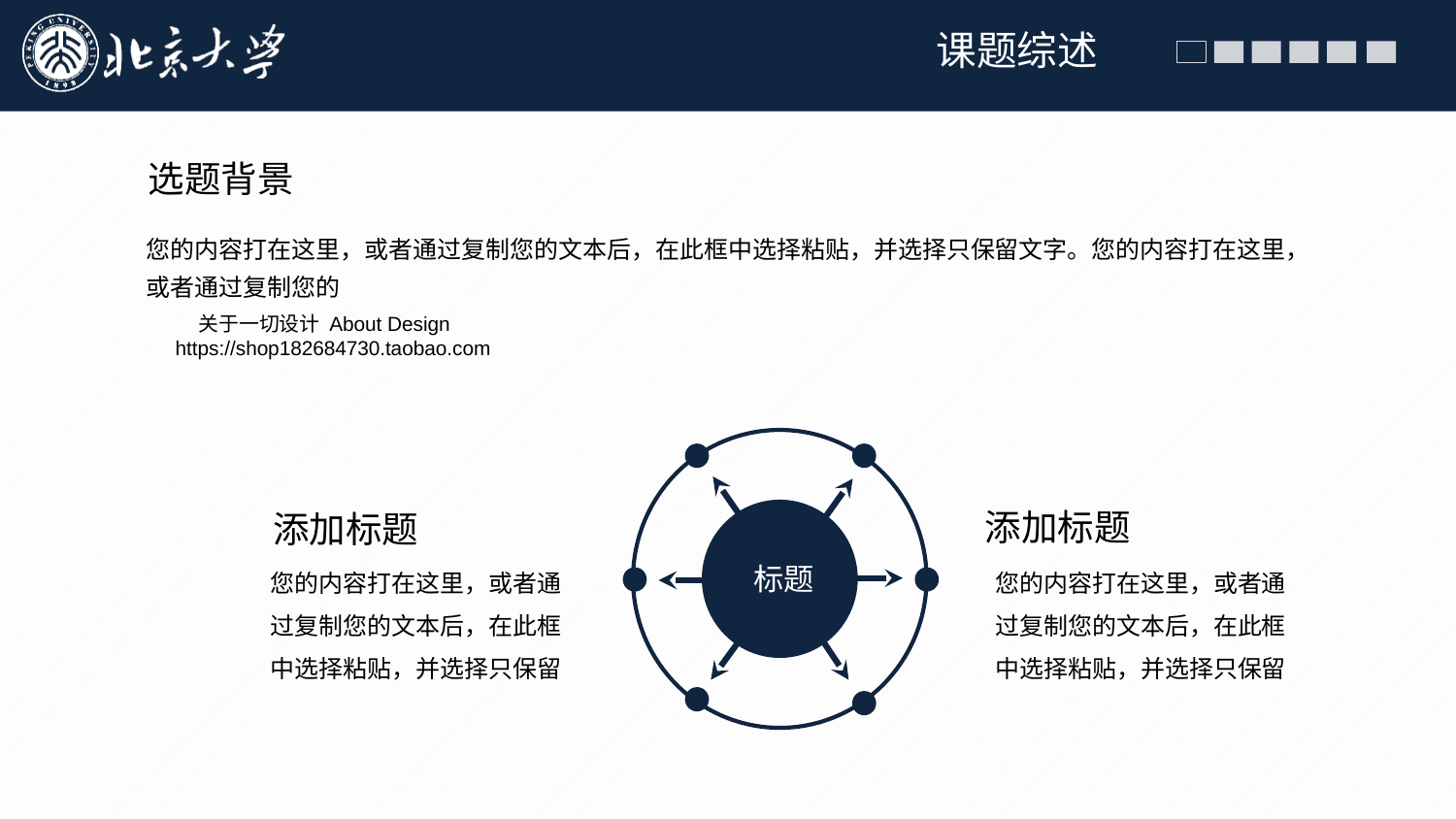

课题综述
选题背景
您的内容打在这里，或者通过复制您的文本后，在此框中选择粘贴，并选择只保留文字。您的内容打在这里，或者通过复制您的
关于一切设计 About Design    https://shop182684730.taobao.com

添加标题
您的内容打在这里，或者通过复制您的文本后，在此框中选择粘贴，并选择只保留
添加标题
您的内容打在这里，或者通过复制您的文本后，在此框中选择粘贴，并选择只保留

标题